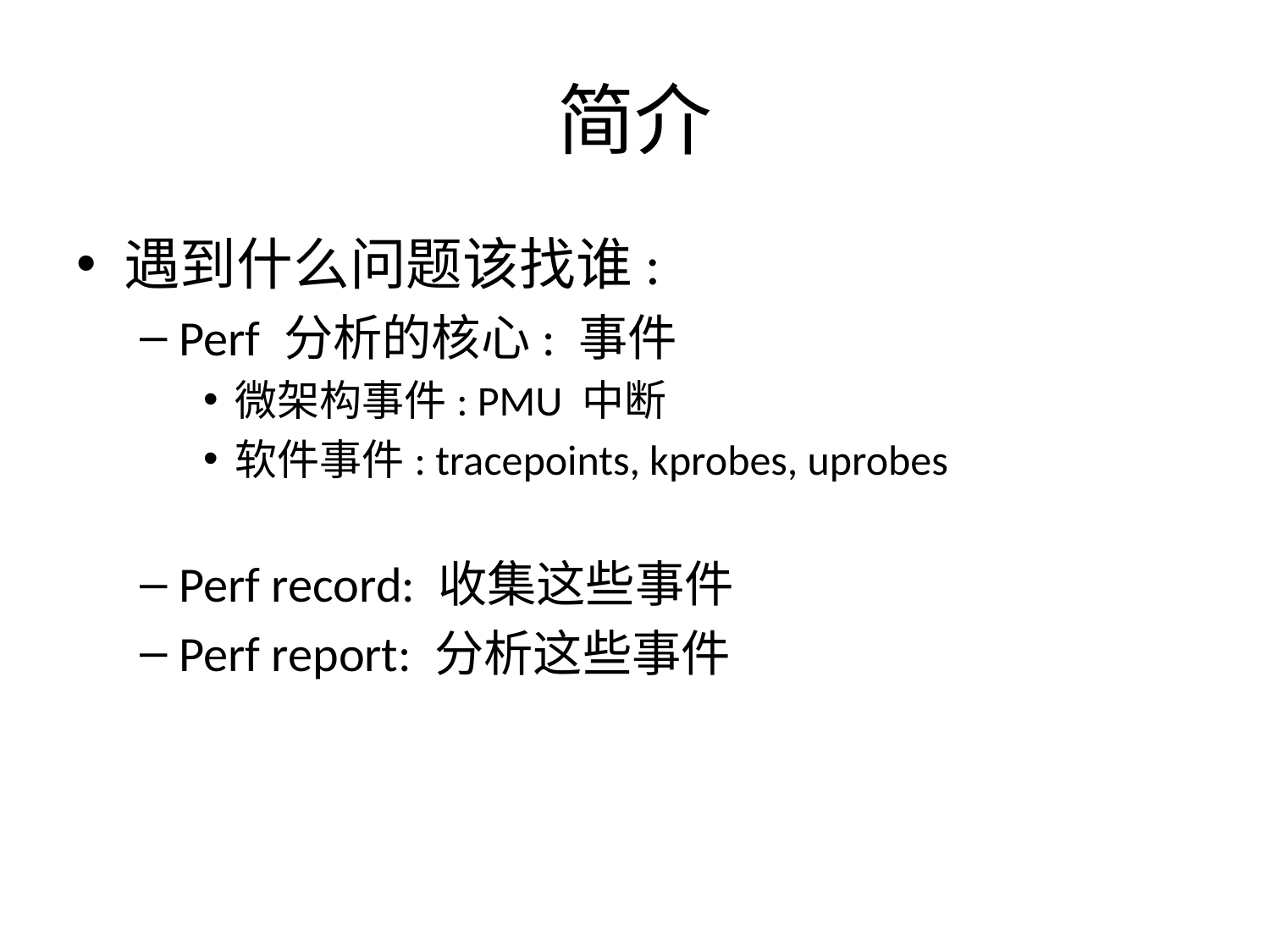

# 简介
遇到什么问题该找谁:
Perf 分析的核心: 事件
微架构事件: PMU 中断
软件事件: tracepoints, kprobes, uprobes

Perf record: 收集这些事件
Perf report: 分析这些事件